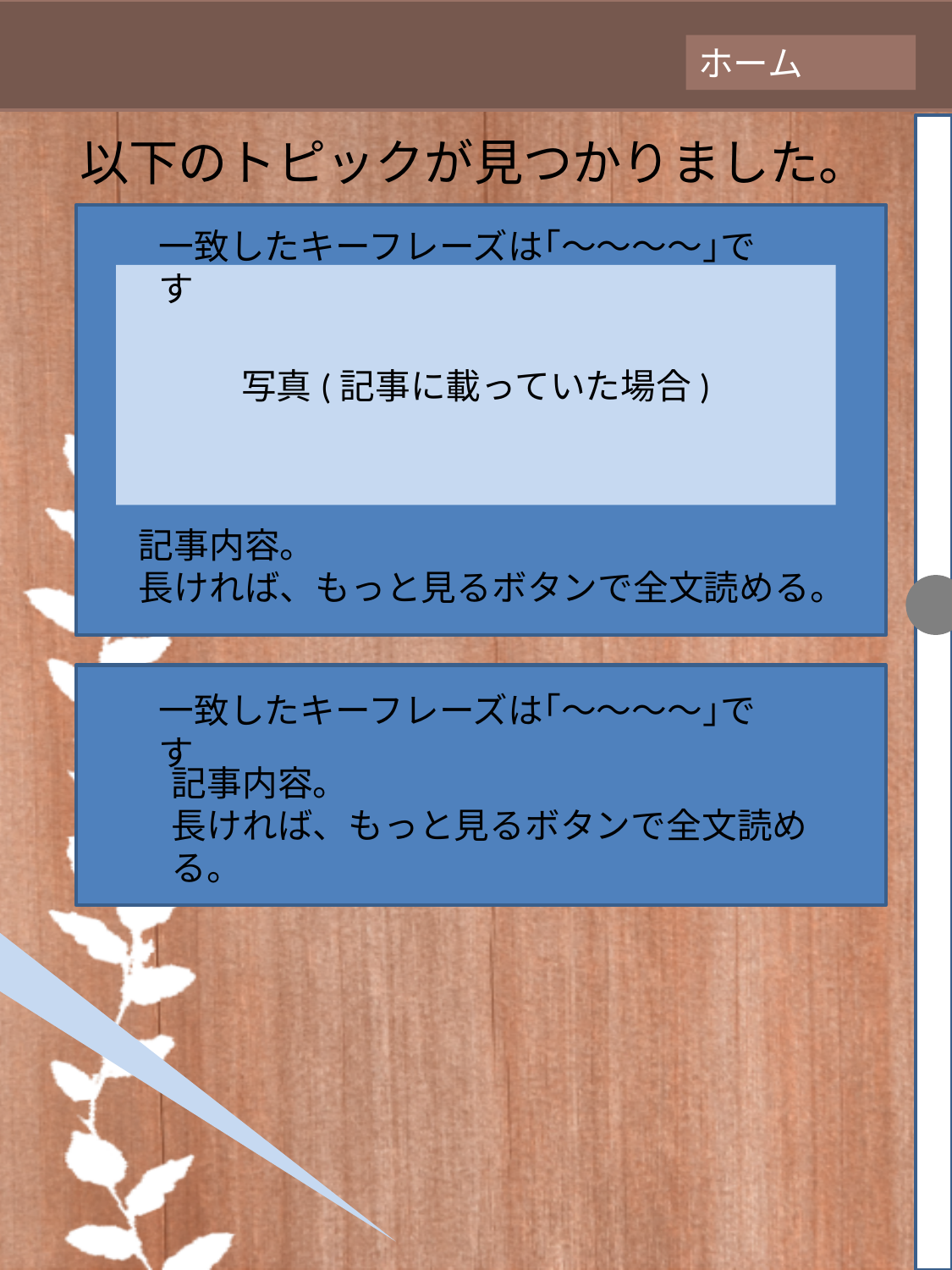

ホーム

以下のトピックが見つかりました。

一致したキーフレーズは｢～～～～｣です
写真(記事に載っていた場合)
記事内容。
長ければ、もっと見るボタンで全文読める。
スクロールバー

下にスワイプしていく。
読込に時間がかかる場合
下まん中にアクティビティサークル

一致したキーフレーズは｢～～～～｣です
記事内容。
長ければ、もっと見るボタンで全文読める。